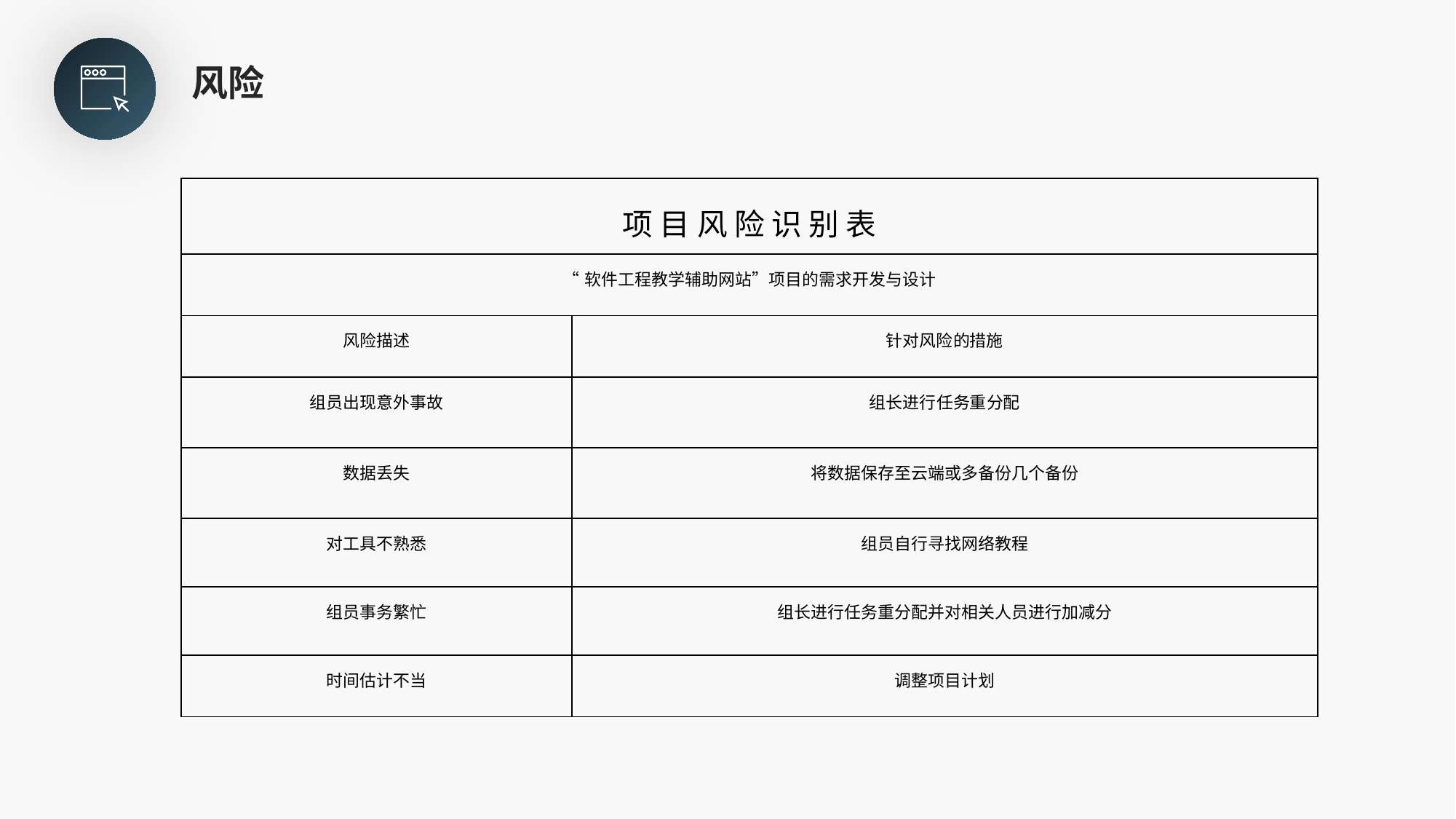

风险

| 项 目 风 险 识 别 表 |  |
| --- | --- |
| “软件工程教学辅助网站”项目的需求开发与设计 |  |
| 风险描述 | 针对风险的措施 |
| 组员出现意外事故 | 组长进行任务重分配 |
| 数据丢失 | 将数据保存至云端或多备份几个备份 |
| 对工具不熟悉 | 组员自行寻找网络教程 |
| 组员事务繁忙 | 组长进行任务重分配并对相关人员进行加减分 |
| 时间估计不当 | 调整项目计划 |